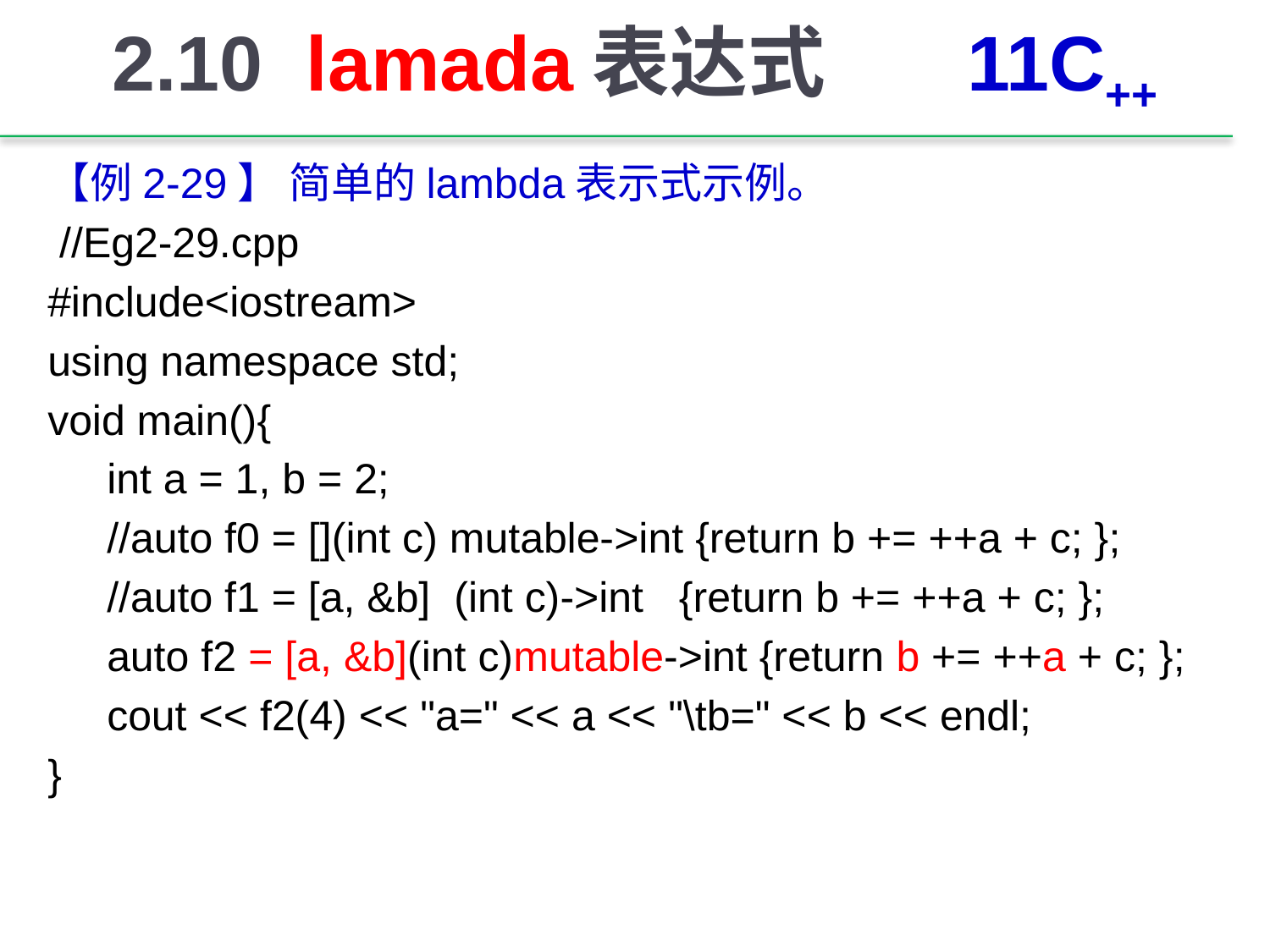

# 2.10  lamada表达式       11C++
【例2-29】 简单的lambda表示式示例。
 //Eg2-29.cpp
#include<iostream>
using namespace std;
void main(){
     int a = 1, b = 2;
     //auto f0 = [](int c) mutable->int {return b += ++a + c; };
     //auto f1 = [a, &b]  (int c)->int   {return b += ++a + c; };
     auto f2 = [a, &b](int c)mutable->int {return b += ++a + c; };
     cout << f2(4) << "a=" << a << "\tb=" << b << endl;
}